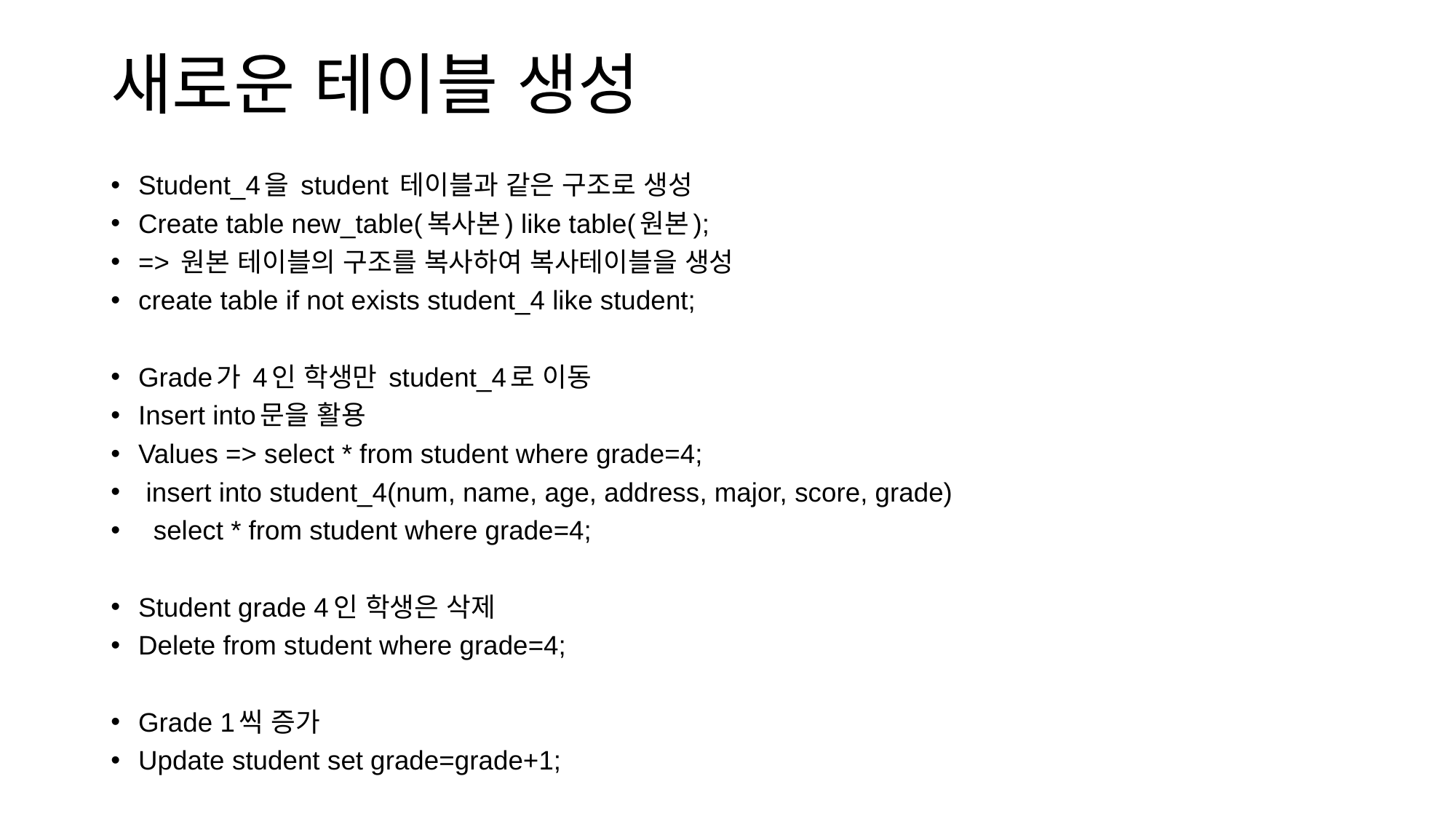

# 새로운 테이블 생성
Student_4을 student 테이블과 같은 구조로 생성
Create table new_table(복사본) like table(원본);
=> 원본 테이블의 구조를 복사하여 복사테이블을 생성
create table if not exists student_4 like student;

Grade가 4인 학생만 student_4로 이동
Insert into문을 활용
Values => select * from student where grade=4;
 insert into student_4(num, name, age, address, major, score, grade)
  select * from student where grade=4;

Student grade 4인 학생은 삭제
Delete from student where grade=4;

Grade 1씩 증가
Update student set grade=grade+1;